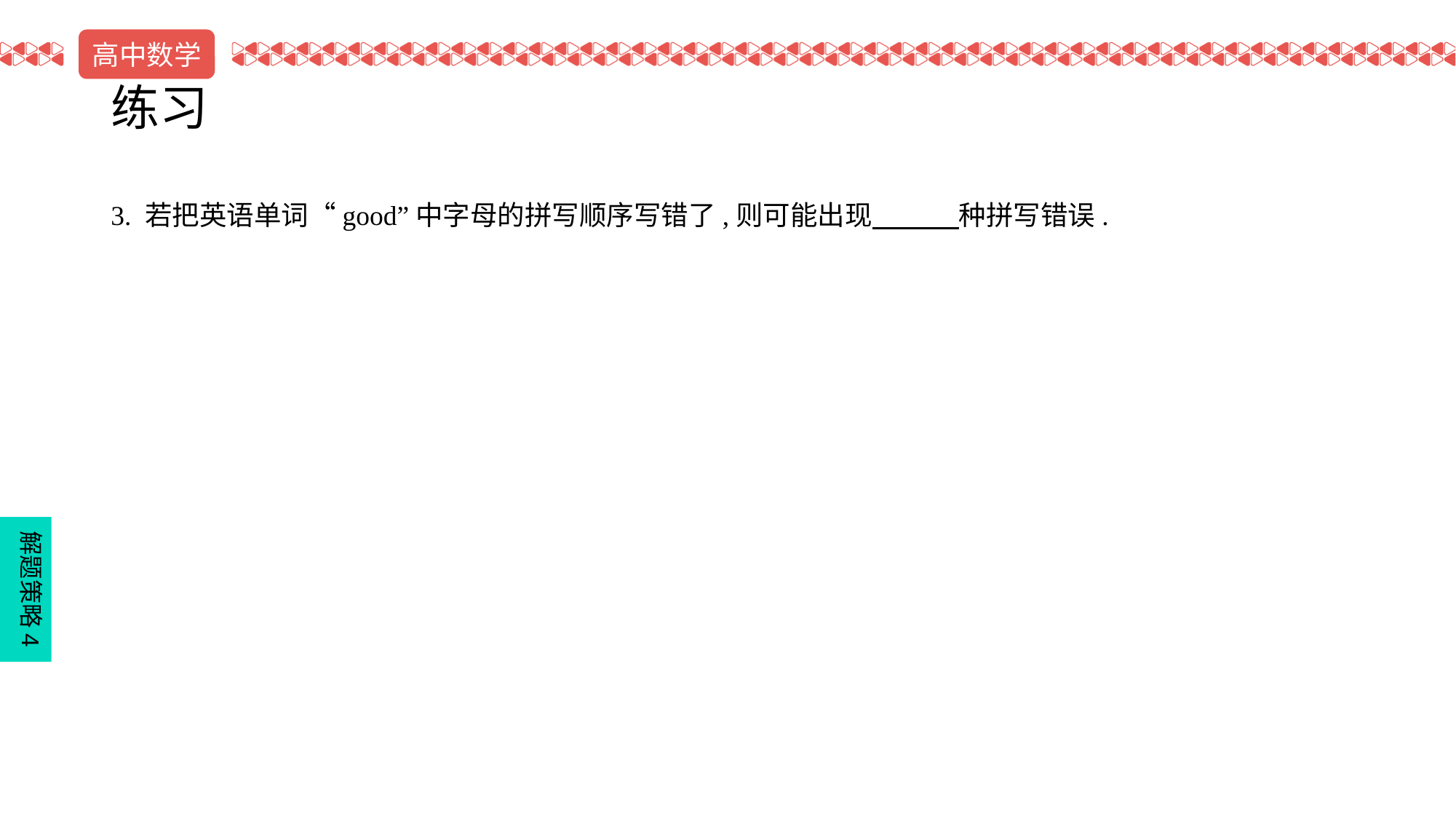

# 练习
3. 若把英语单词“good”中字母的拼写顺序写错了,则可能出现              种拼写错误.

解题策略4
34